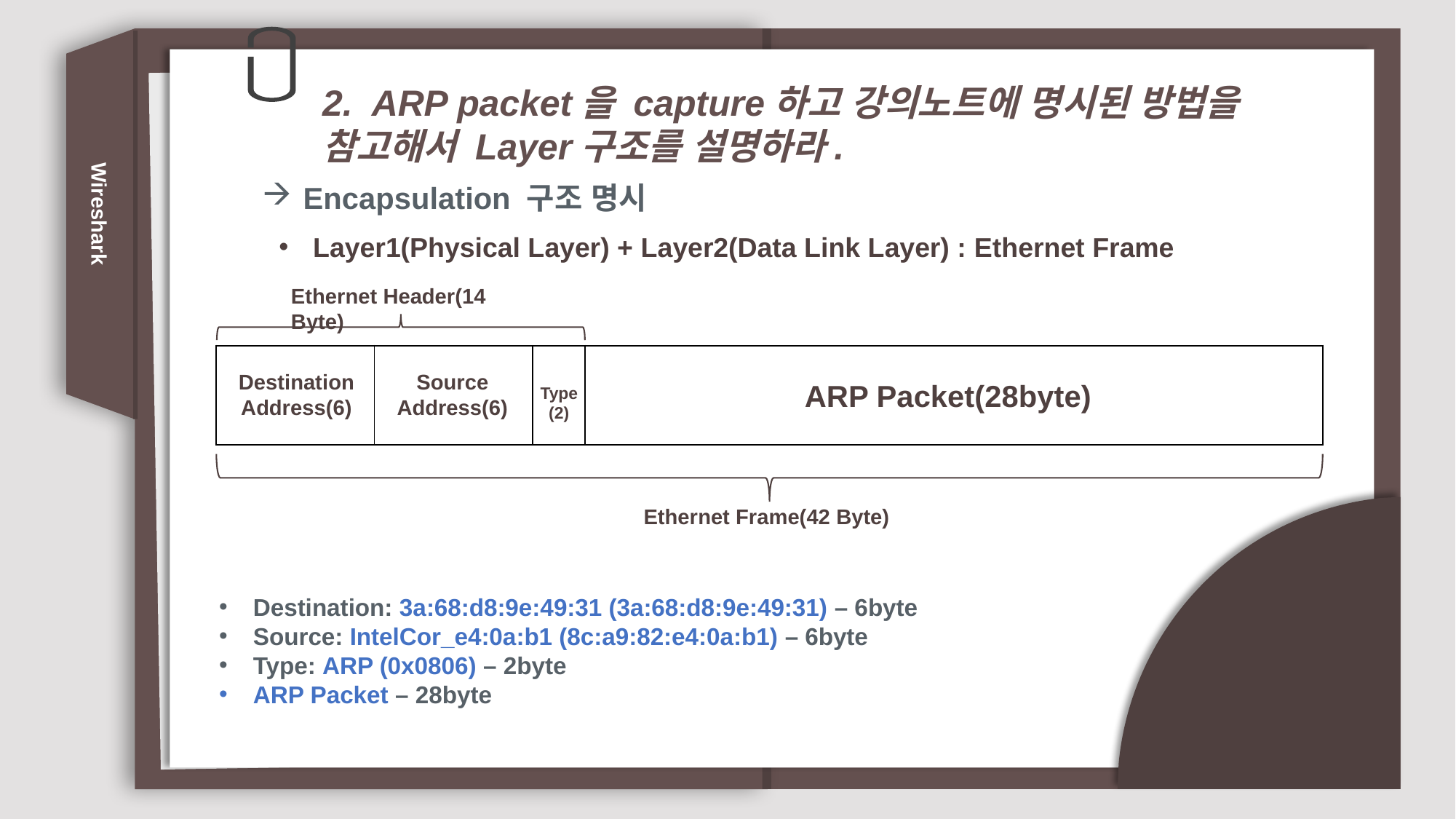

2.  ARP packet을 capture하고 강의노트에 명시된 방법을 참고해서 Layer구조를 설명하라.

Encapsulation 구조 명시
Wireshark
Layer1(Physical Layer) + Layer2(Data Link Layer) : Ethernet Frame
Ethernet Header(14 Byte)
|  |  |  |  |
| --- | --- | --- | --- |
Destination Address(6)
Source
Address(6)
ARP Packet(28byte)
Type
(2)

Ethernet Frame(42 Byte)
Destination: 3a:68:d8:9e:49:31 (3a:68:d8:9e:49:31) – 6byte
Source: IntelCor_e4:0a:b1 (8c:a9:82:e4:0a:b1) – 6byte
Type: ARP (0x0806) – 2byte
ARP Packet – 28byte